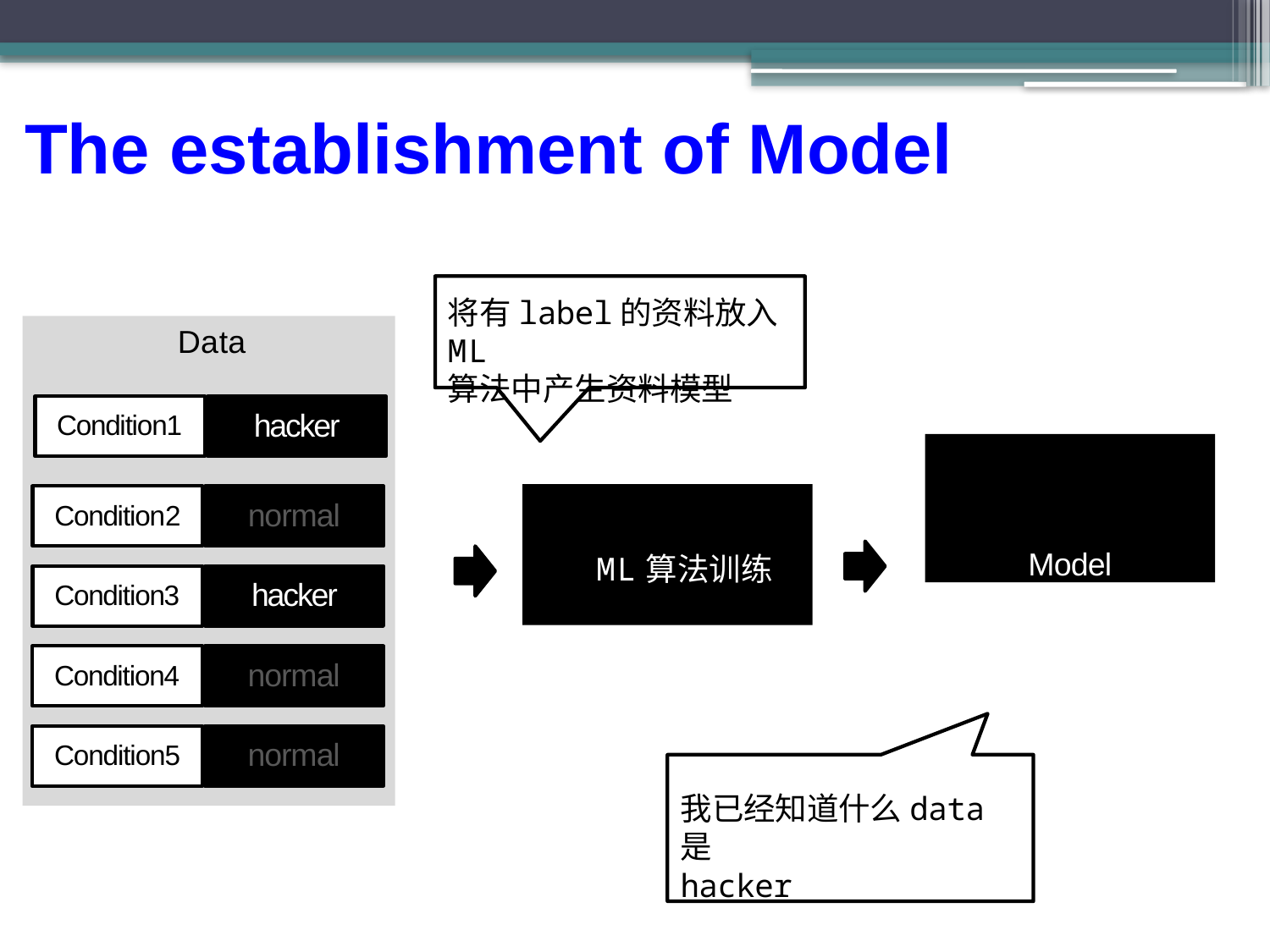

The establishment of Model

将有label的资料放入ML
算法中产生资料模型

Data

hacker
Condition1

Model

ML算法训练

normal
Condition2

hacker
Condition3

normal
Condition4

normal
Condition5
我已经知道什么data是
hacker